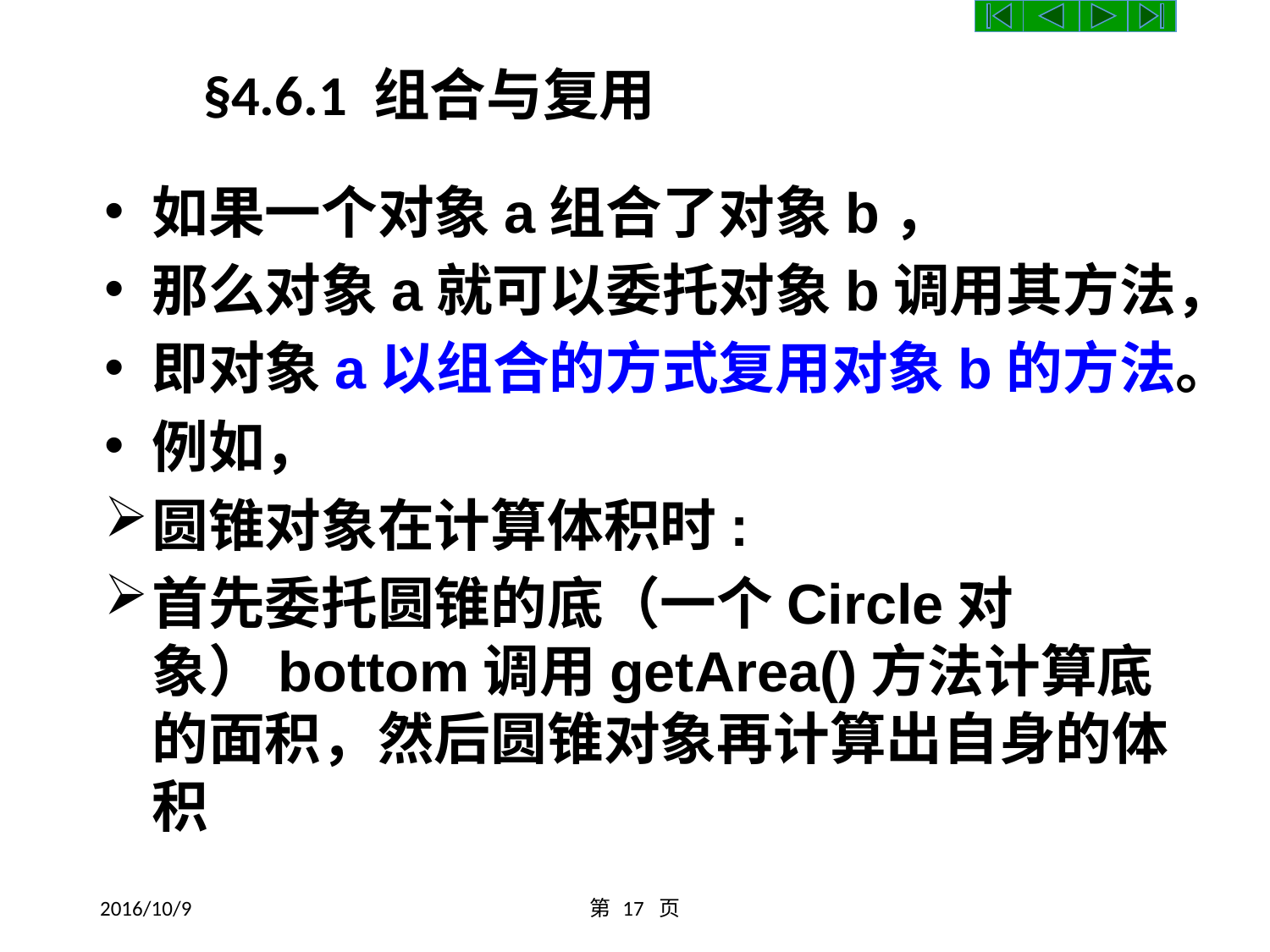

§4.6.1 组合与复用
如果一个对象a组合了对象b，
那么对象a就可以委托对象b调用其方法，
即对象a以组合的方式复用对象b的方法。
例如，
圆锥对象在计算体积时:
首先委托圆锥的底（一个Circle对象）bottom调用getArea()方法计算底的面积，然后圆锥对象再计算出自身的体积
2016/10/9
第 17  页